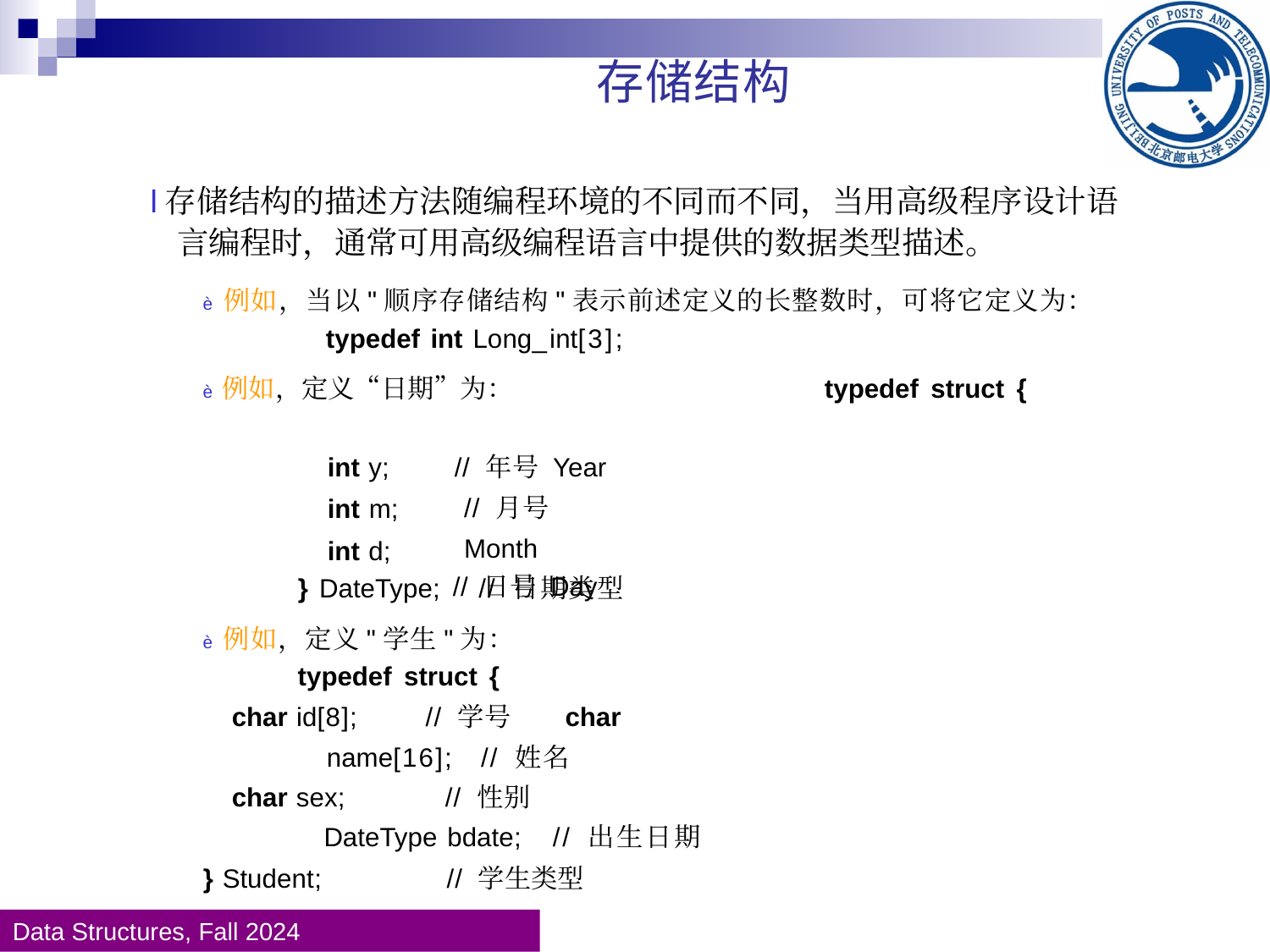

存储结构

l存储结构的描述方法随编程环境的不同而不同，当用高级程序设计语 言编程时，通常可用高级编程语言中提供的数据类型描述。
è 例如，当以"顺序存储结构"表示前述定义的长整数时，可将它定义为：   typedef int Long_int[3];

è 例如，定义“日期”为：                                             typedef struct {

int y; int m; int d;

// 年号 Year    // 月号 Month
// 日号 Day

} DateType;    // 日期类型
è 例如，定义"学生"为：               typedef struct {
char id[8];        // 学号       char name[16];   // 姓名
char sex;            // 性别
DateType bdate;   // 出生日期
} Student;               // 学生类型